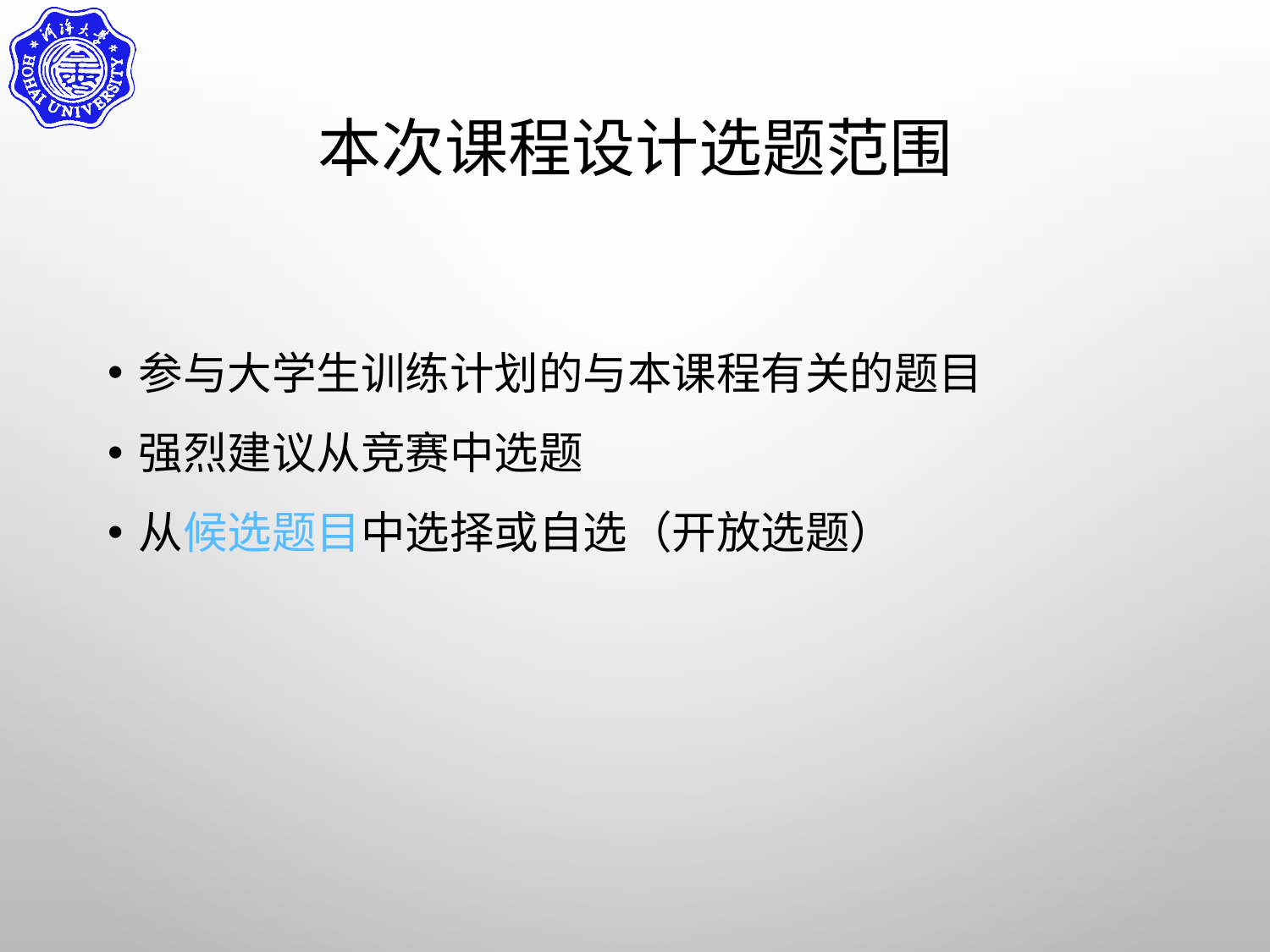

# 本次课程设计选题范围
参与大学生训练计划的与本课程有关的题目
强烈建议从竞赛中选题
从候选题目中选择或自选（开放选题）